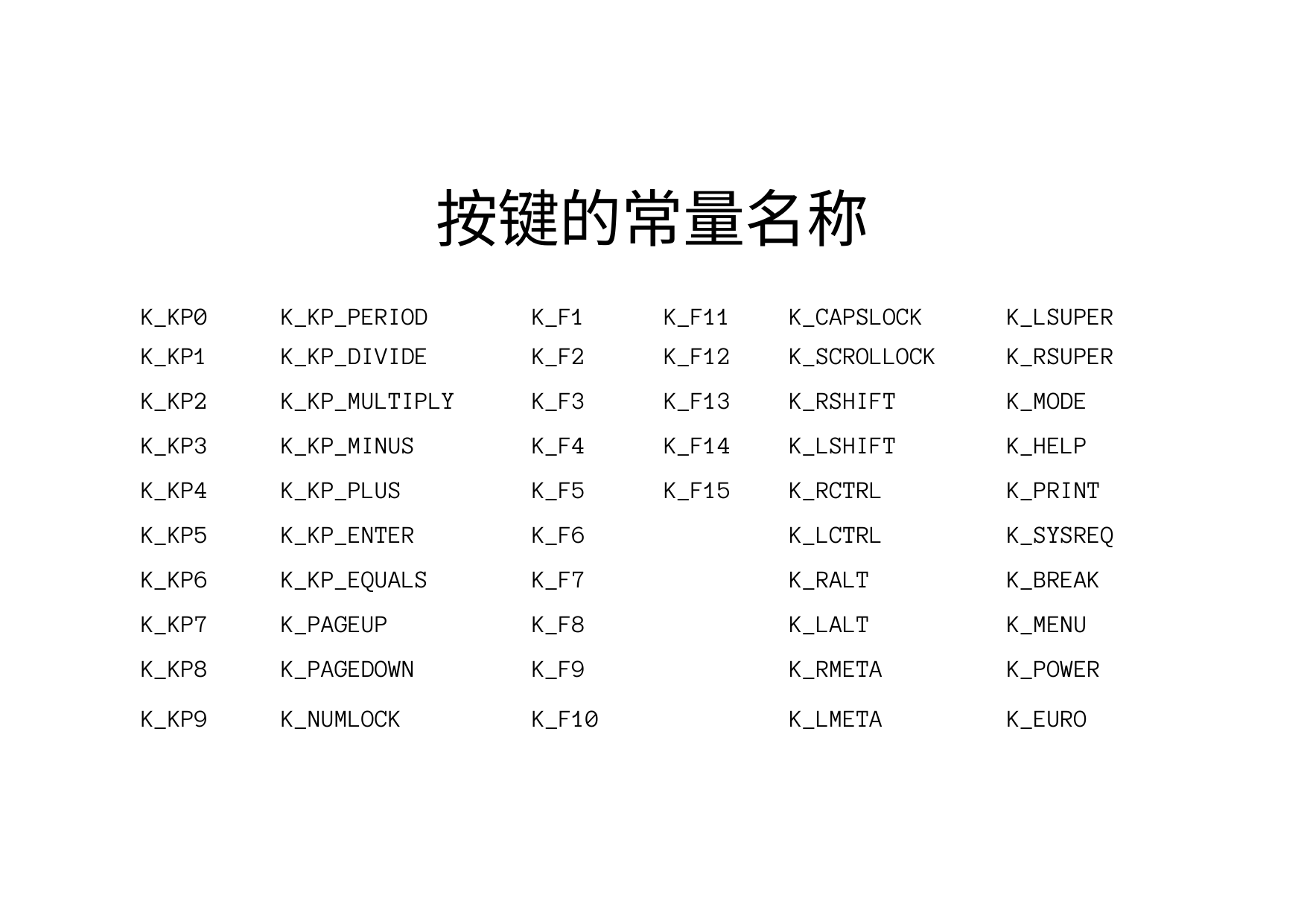

# 按键的常量名称
| K\_KP0 | K\_KP\_PERIOD | K\_F1 | K\_F11 | K\_CAPSLOCK | K\_LSUPER |
| --- | --- | --- | --- | --- | --- |
| K\_KP1 | K\_KP\_DIVIDE | K\_F2 | K\_F12 | K\_SCROLLOCK | K\_RSUPER |
| K\_KP2 | K\_KP\_MULTIPLY | K\_F3 | K\_F13 | K\_RSHIFT | K\_MODE |
| K\_KP3 | K\_KP\_MINUS | K\_F4 | K\_F14 | K\_LSHIFT | K\_HELP |
| K\_KP4 | K\_KP\_PLUS | K\_F5 | K\_F15 | K\_RCTRL | K\_PRINT |
| K\_KP5 | K\_KP\_ENTER | K\_F6 |  | K\_LCTRL | K\_SYSREQ |
| K\_KP6 | K\_KP\_EQUALS | K\_F7 |  | K\_RALT | K\_BREAK |
| K\_KP7 | K\_PAGEUP | K\_F8 |  | K\_LALT | K\_MENU |
| K\_KP8 | K\_PAGEDOWN | K\_F9 |  | K\_RMETA | K\_POWER |
| K\_KP9 | K\_NUMLOCK | K\_F10 |  | K\_LMETA | K\_EURO |